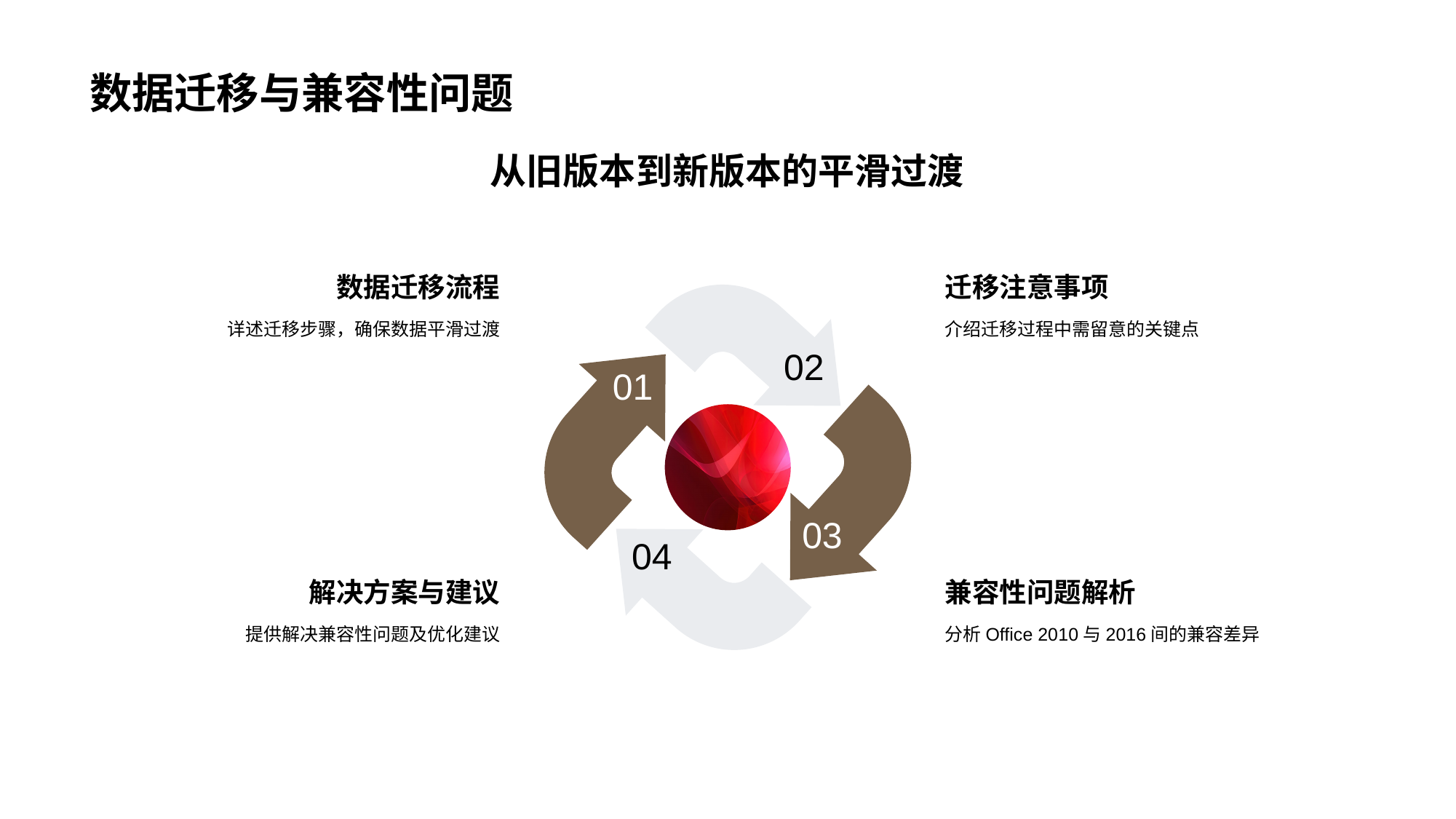

# 数据迁移与兼容性问题
从旧版本到新版本的平滑过渡
数据迁移流程
详述迁移步骤，确保数据平滑过渡
01

迁移注意事项
介绍迁移过程中需留意的关键点
02

03
兼容性问题解析
分析Office 2010与2016间的兼容差异
04
解决方案与建议
提供解决兼容性问题及优化建议